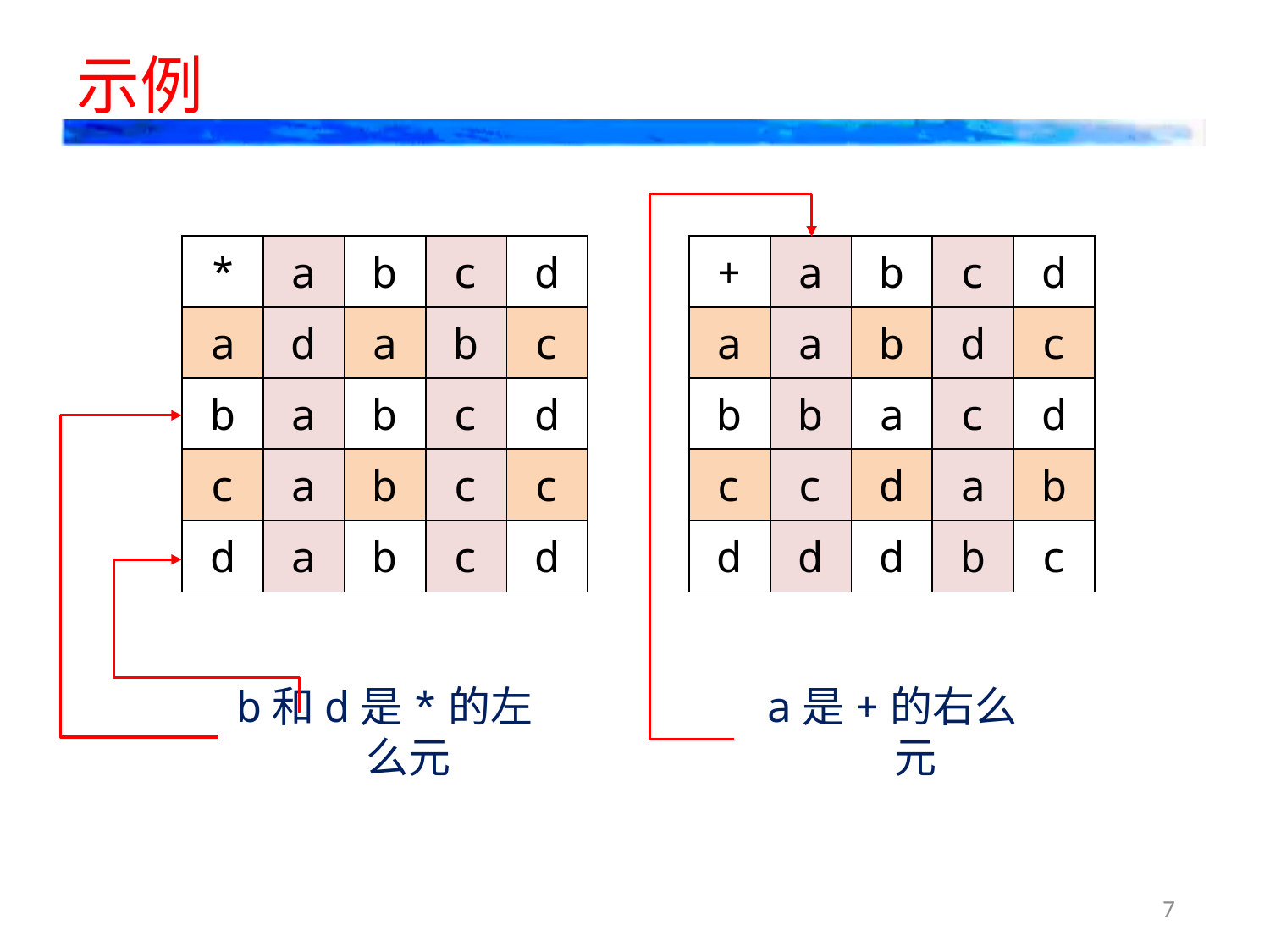

# 示例

| \* | a | b | c | d |
| --- | --- | --- | --- | --- |
| a | d | a | b | c |
| b | a | b | c | d |
| c | a | b | c | c |
| d | a | b | c | d |
| + | a | b | c | d |
| --- | --- | --- | --- | --- |
| a | a | b | d | c |
| b | b | a | c | d |
| c | c | d | a | b |
| d | d | d | b | c |

b和d是*的左么元
a是+的右么元
7